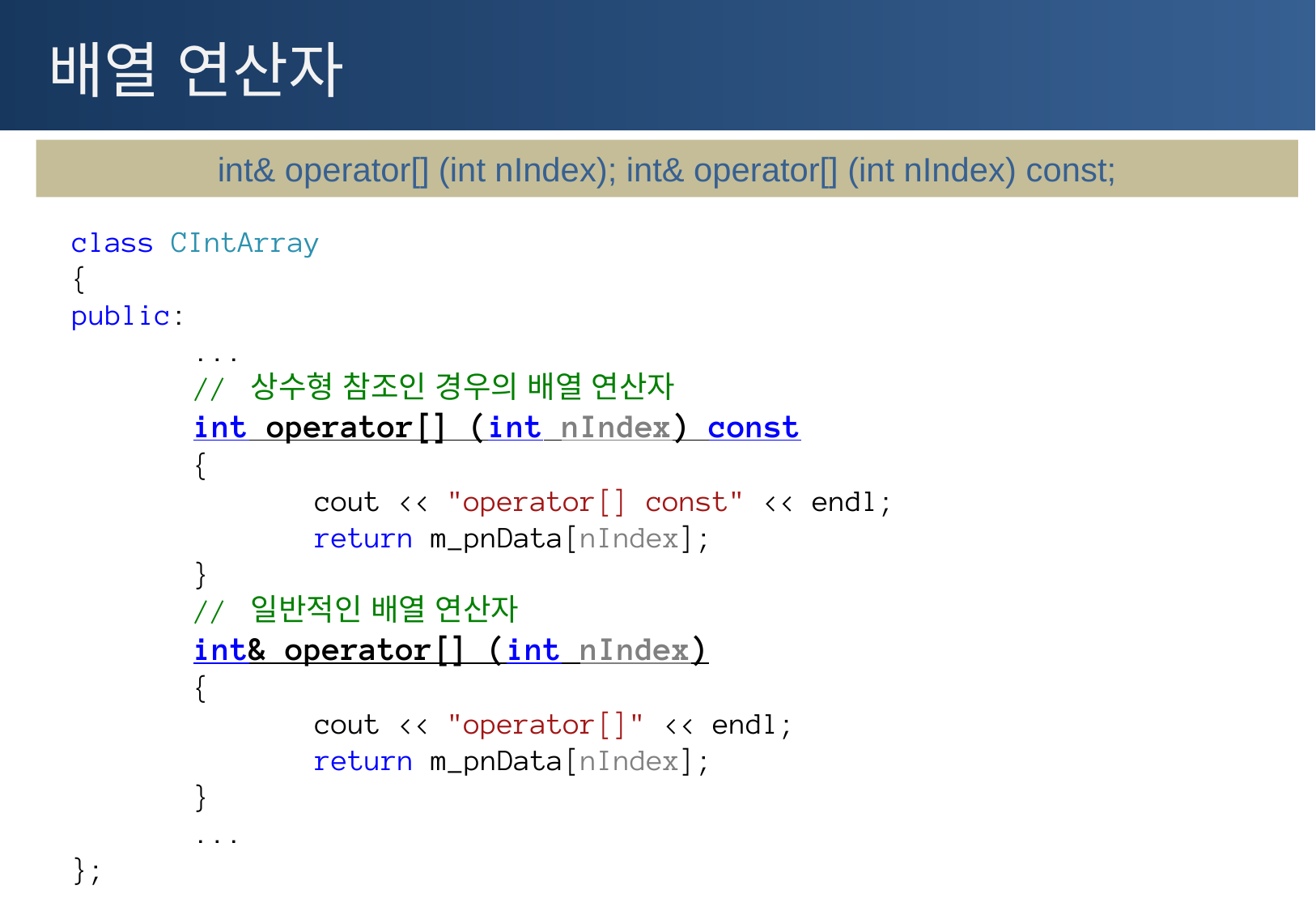

# 배열 연산자
int& operator[] (int nIndex); int& operator[] (int nIndex) const;
class CIntArray
{
public:
	...
	// 상수형 참조인 경우의 배열 연산자
	int operator[] (int nIndex) const
	{
		cout << "operator[] const" << endl;
		return m_pnData[nIndex];
	}
	// 일반적인 배열 연산자
	int& operator[] (int nIndex)
	{
		cout << "operator[]" << endl;
		return m_pnData[nIndex];
	}
	...
};